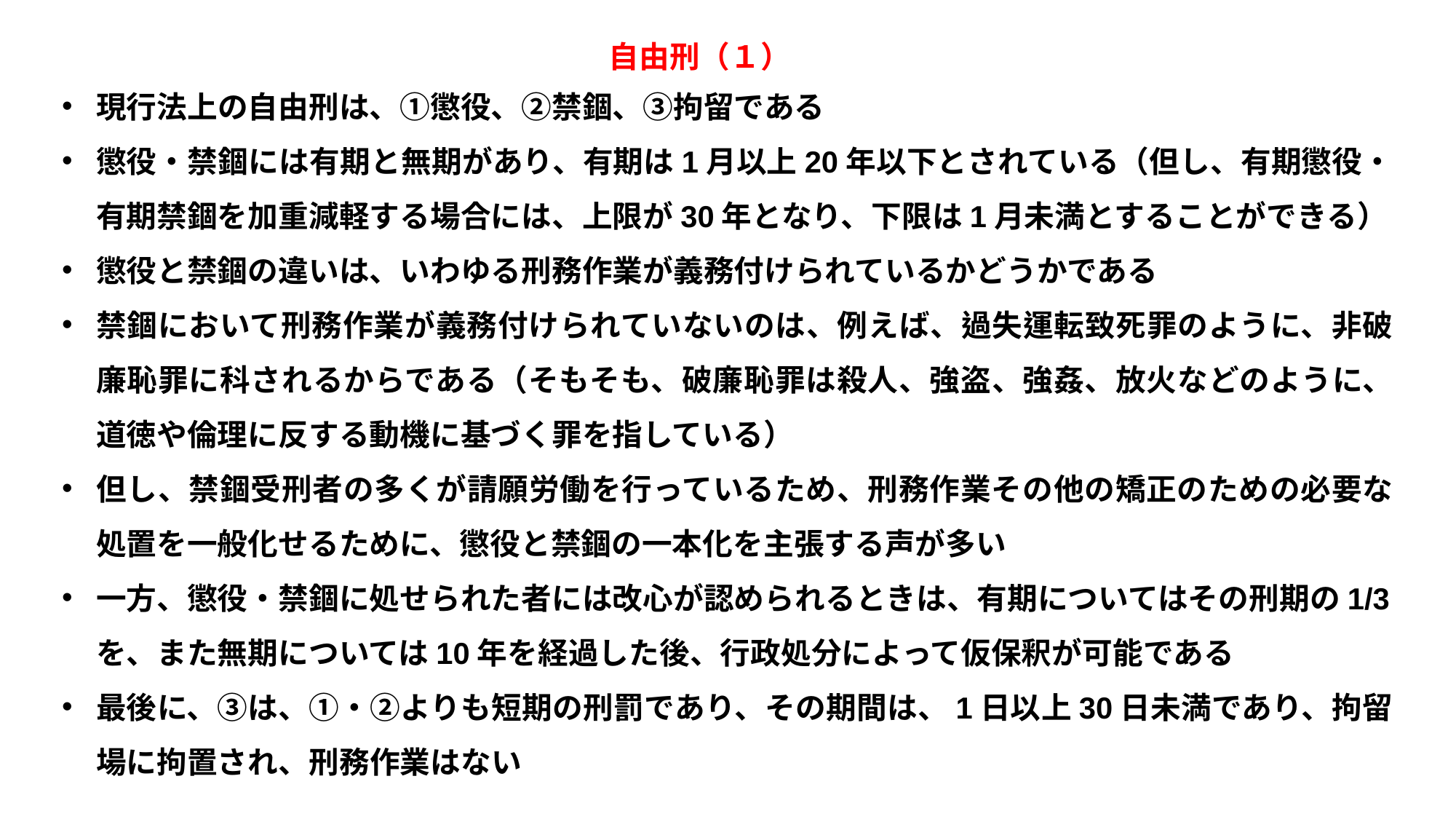

自由刑（１）
現行法上の自由刑は、①懲役、②禁錮、③拘留である
懲役・禁錮には有期と無期があり、有期は1月以上20年以下とされている（但し、有期懲役・有期禁錮を加重減軽する場合には、上限が30年となり、下限は1月未満とすることができる）
懲役と禁錮の違いは、いわゆる刑務作業が義務付けられているかどうかである
禁錮において刑務作業が義務付けられていないのは、例えば、過失運転致死罪のように、非破廉恥罪に科されるからである（そもそも、破廉恥罪は殺人、強盗、強姦、放火などのように、道徳や倫理に反する動機に基づく罪を指している）
但し、禁錮受刑者の多くが請願労働を行っているため、刑務作業その他の矯正のための必要な処置を一般化せるために、懲役と禁錮の一本化を主張する声が多い
一方、懲役・禁錮に処せられた者には改心が認められるときは、有期についてはその刑期の1/3を、また無期については10年を経過した後、行政処分によって仮保釈が可能である
最後に、③は、①・②よりも短期の刑罰であり、その期間は、1日以上30日未満であり、拘留場に拘置され、刑務作業はない